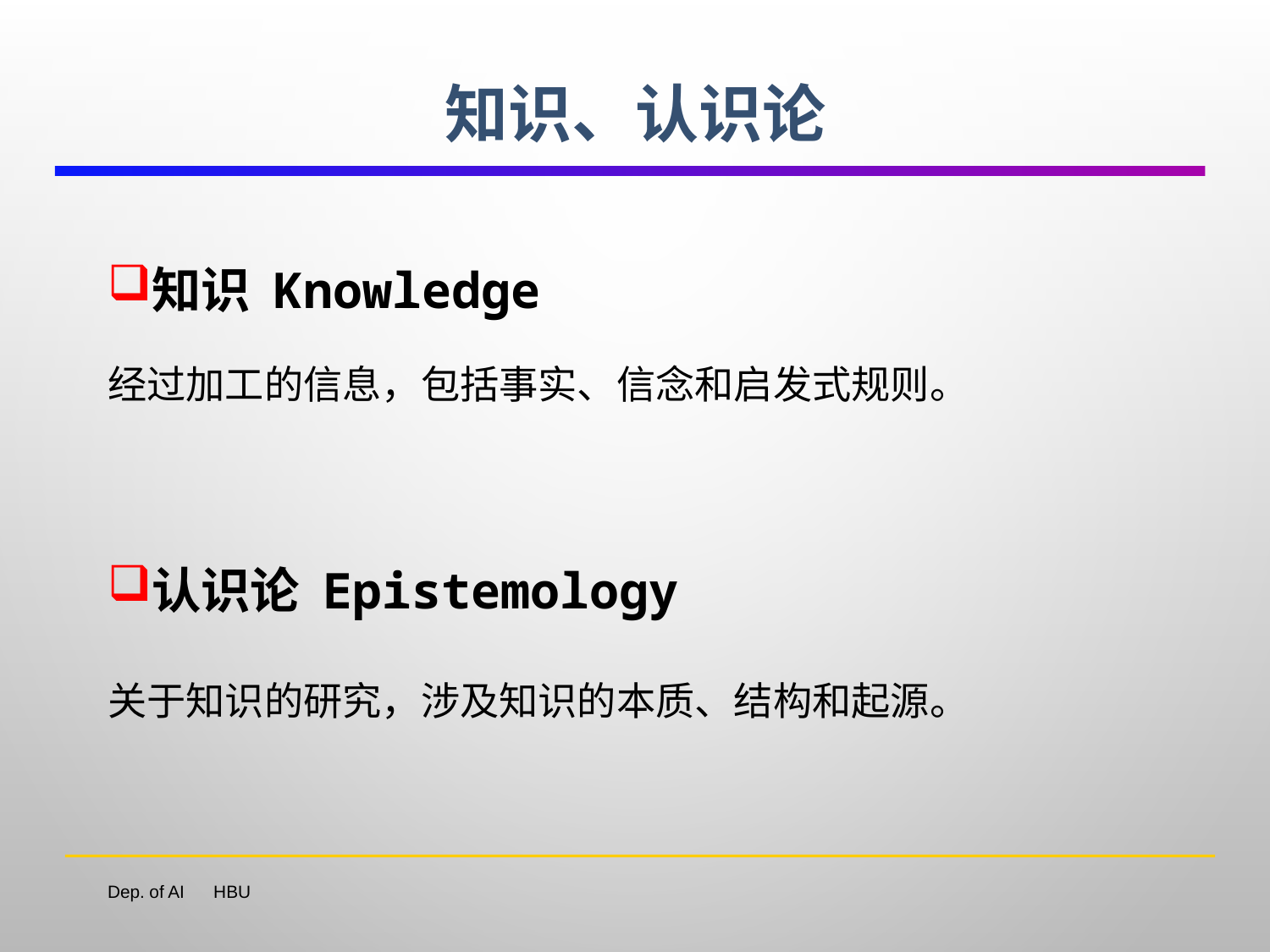

# 知识、认识论
知识 Knowledge
经过加工的信息，包括事实、信念和启发式规则。

认识论 Epistemology
关于知识的研究，涉及知识的本质、结构和起源。

4
Dep. of AI      HBU